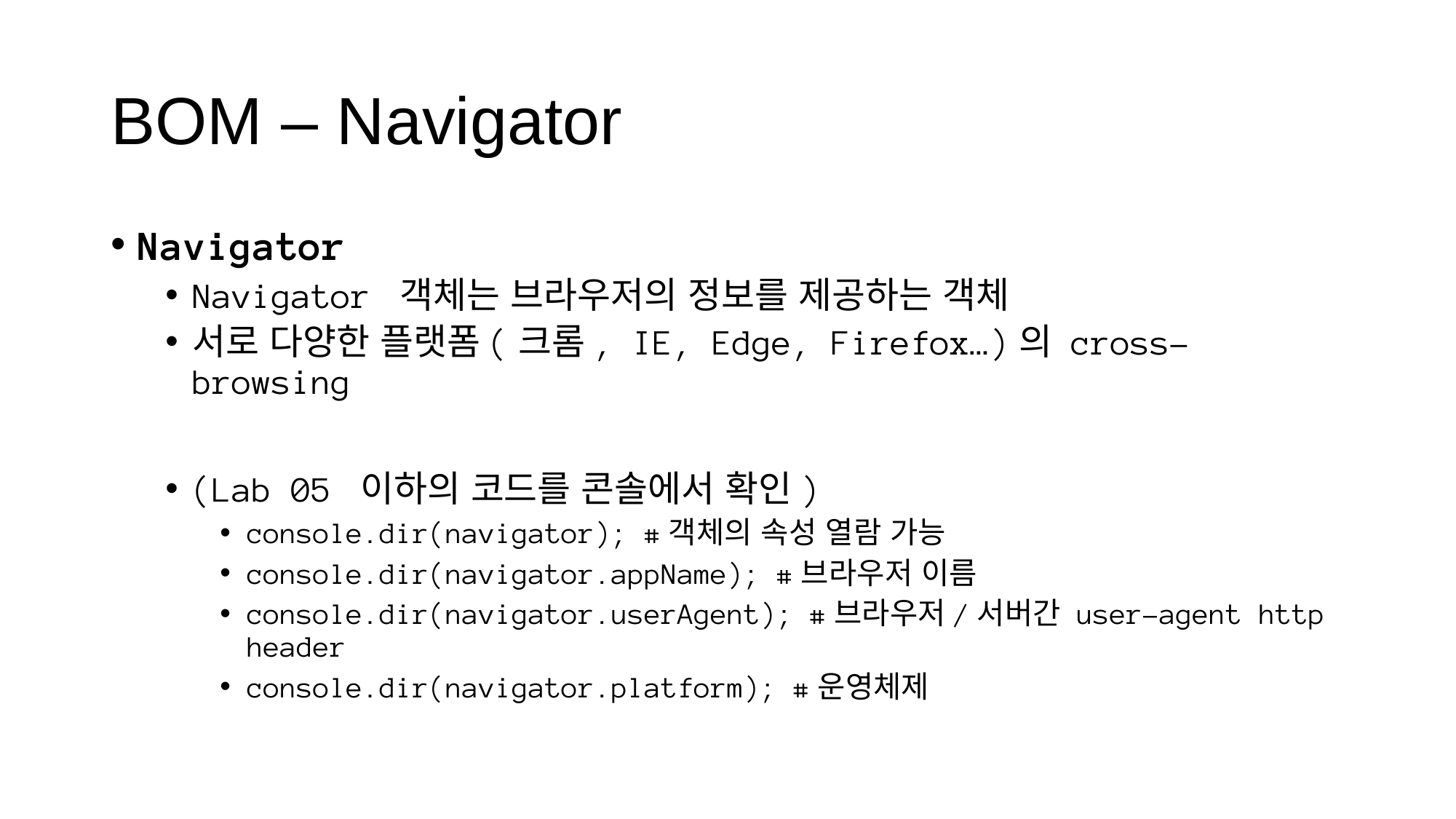

# BOM – Navigator
Navigator
Navigator 객체는 브라우저의 정보를 제공하는 객체
서로 다양한 플랫폼(크롬, IE, Edge, Firefox…)의 cross-browsing

(Lab 05 이하의 코드를 콘솔에서 확인)
console.dir(navigator); #객체의 속성 열람 가능
console.dir(navigator.appName); #브라우저 이름
console.dir(navigator.userAgent); #브라우저/서버간 user-agent http header
console.dir(navigator.platform); #운영체제